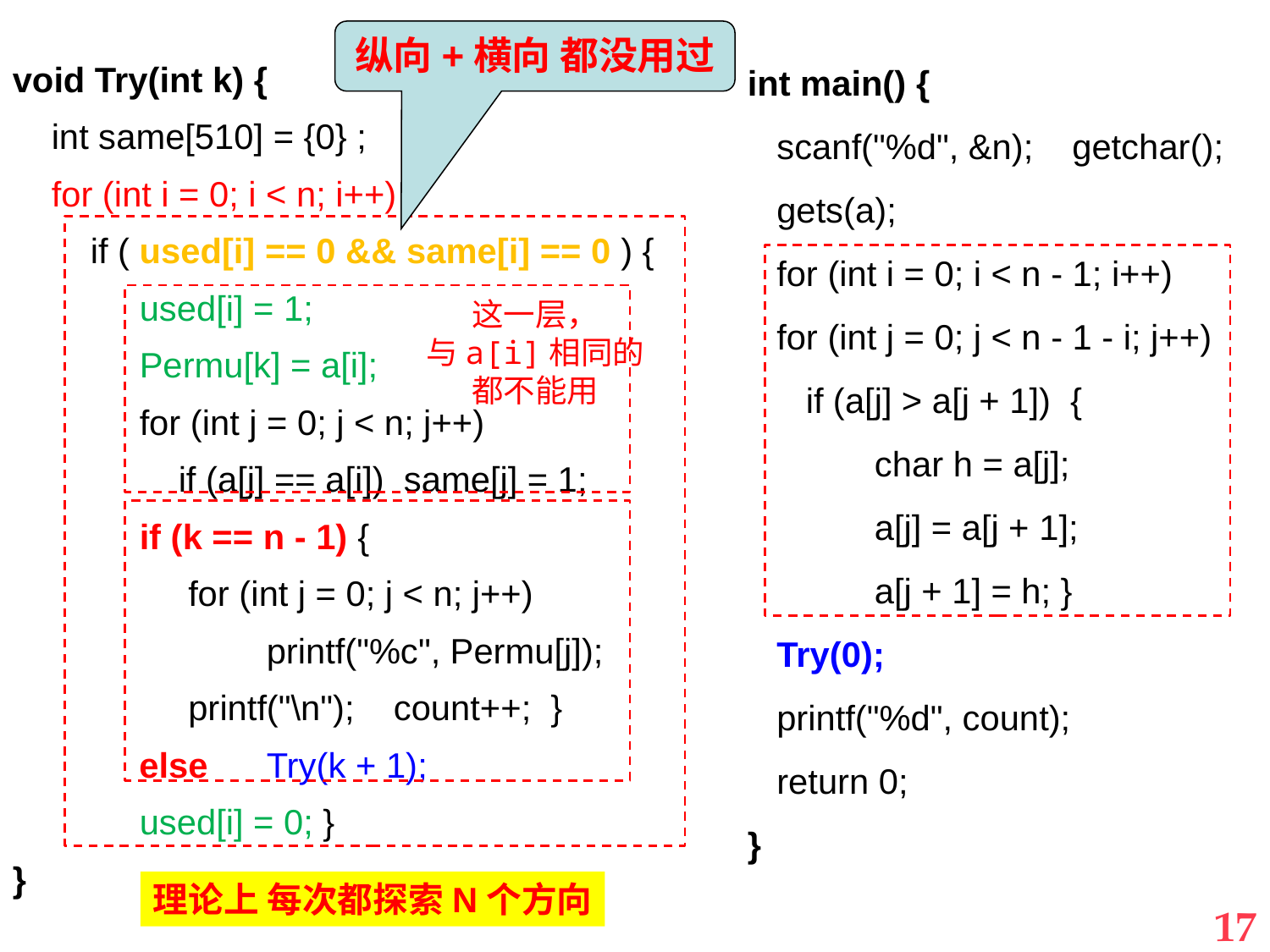

纵向+横向 都没用过
int main() {
   scanf("%d", &n);    getchar();
   gets(a);
   for (int i = 0; i < n - 1; i++)
   for (int j = 0; j < n - 1 - i; j++)
      if (a[j] > a[j + 1])  {
	char h = a[j];
	a[j] = a[j + 1];
	a[j + 1] = h; }
   Try(0);
   printf("%d", count);
   return 0;
}
void Try(int k) {
    int same[510] = {0} ;
    for (int i = 0; i < n; i++)
        if ( used[i] == 0 && same[i] == 0 ) {
	used[i] = 1;
	Permu[k] = a[i];
	for (int j = 0; j < n; j++)
	    if (a[j] == a[i])  same[j] = 1;
	if (k == n - 1) {
	     for (int j = 0; j < n; j++)
		printf("%c", Permu[j]);
	     printf("\n"); 	count++;  }
             else 	Try(k + 1);
	used[i] = 0; }
}

这一层，
与a[i]相同的
都不能用

理论上 每次都探索N个方向